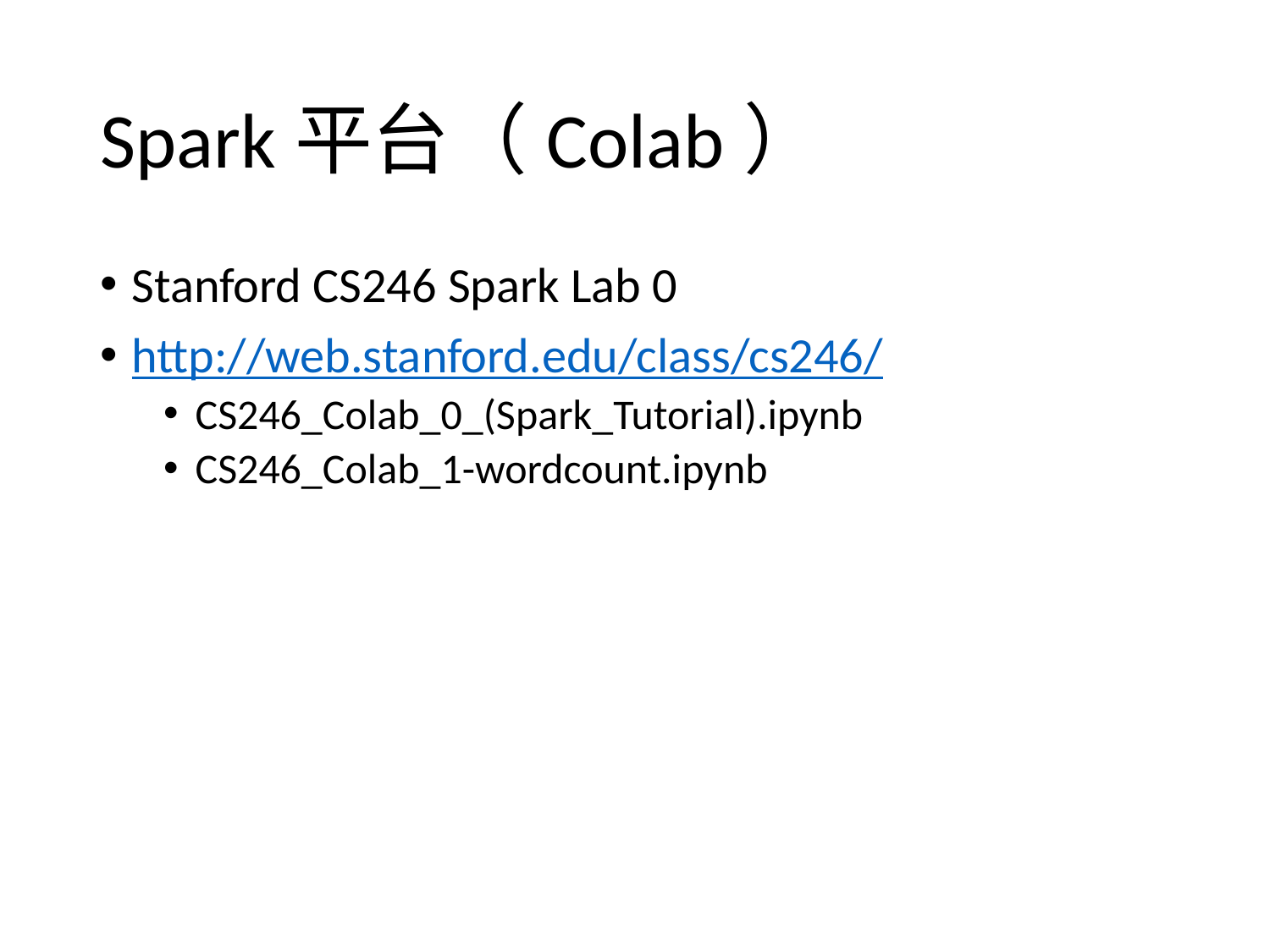

# Spark平台（Colab）
Stanford CS246 Spark Lab 0
http://web.stanford.edu/class/cs246/
CS246_Colab_0_(Spark_Tutorial).ipynb
CS246_Colab_1-wordcount.ipynb